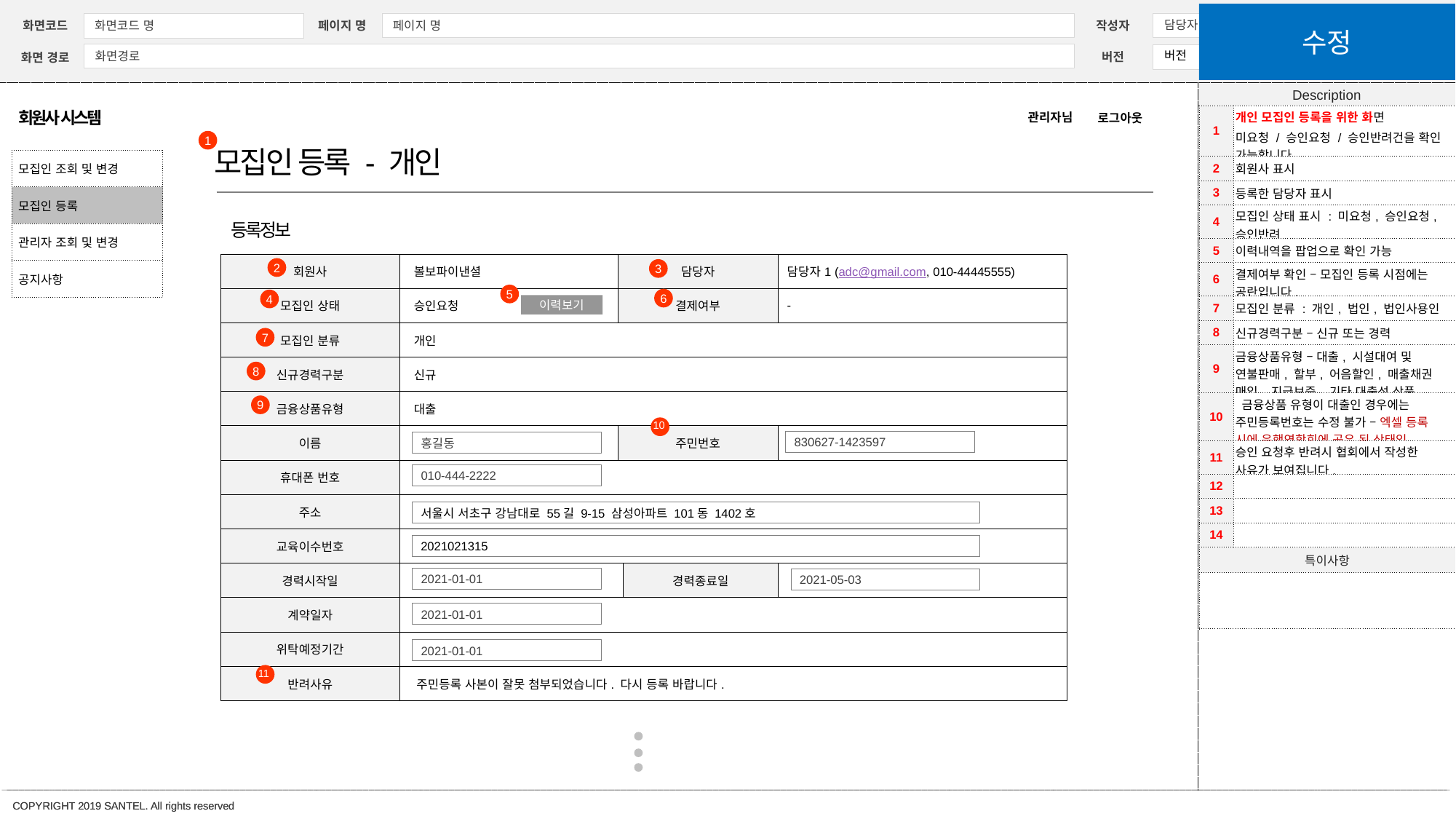

수정
회원사 시스템
관리자님
로그아웃
| 1 | 개인 모집인 등록을 위한 화면 미요청 / 승인요청 / 승인반려건을 확인 가능합니다. |
| --- | --- |
| 2 | 회원사 표시 |
| 3 | 등록한 담당자 표시 |
| 4 | 모집인 상태 표시 : 미요청, 승인요청,승인반려 |
| 5 | 이력내역을 팝업으로 확인 가능 |
| 6 | 결제여부 확인 – 모집인 등록 시점에는 공란입니다. |
| 7 | 모집인 분류 : 개인, 법인, 법인사용인 |
| 8 | 신규경력구분 – 신규 또는 경력 |
| 9 | 금융상품유형 – 대출, 시설대여 및 연불판매, 할부, 어음할인, 매출채권 매입, 지급보증, 기타 대출성 상품 |
| 10 | 금융상품 유형이 대출인 경우에는 주민등록번호는 수정 불가 – 엑셀 등록 시에 은행연합회에 공유 된 상태임. |
| 11 | 승인 요청후 반려시 협회에서 작성한 사유가 보여집니다. |
| 12 |  |
| 13 |  |
| 14 |  |
| 특이사항 |  |
|  |  |
1
모집인 등록 - 개인
| 모집인 조회 및 변경 |
| --- |
| 모집인 등록 |
| 관리자 조회 및 변경 |
| 공지사항 |
등록정보
| 회원사 | 볼보파이낸셜 | 담당자 |  | 담당자1 (adc@gmail.com, 010-44445555) |
| --- | --- | --- | --- | --- |
| 모집인 상태 | 승인요청 | 결제여부 |  | - |
| 모집인 분류 | 개인 |  |  |  |
| 신규경력구분 | 신규 |  |  |  |
| 금융상품유형 | 대출 |  |  |  |
| 이름 |  | 주민번호 |  |  |
| 휴대폰 번호 |  |  |  |  |
| 주소 |  |  |  |  |
| 교육이수번호 |  |  |  |  |
| 경력시작일 |  |  | 경력종료일 |  |
| 계약일자 |  |  |  |  |
| 위탁예정기간 |  |  |  |  |
| 반려사유 | 주민등록 사본이 잘못 첨부되었습니다. 다시 등록 바랍니다. |  |  |  |
2
3
5
6
4
이력보기
7
8
9
10

830627-1423597
홍길동
010-444-2222
서울시 서초구 강남대로 55길 9-15 삼성아파트 101동 1402호
2021021315
2021-01-01
2021-05-03
2021-01-01
2021-01-01
11